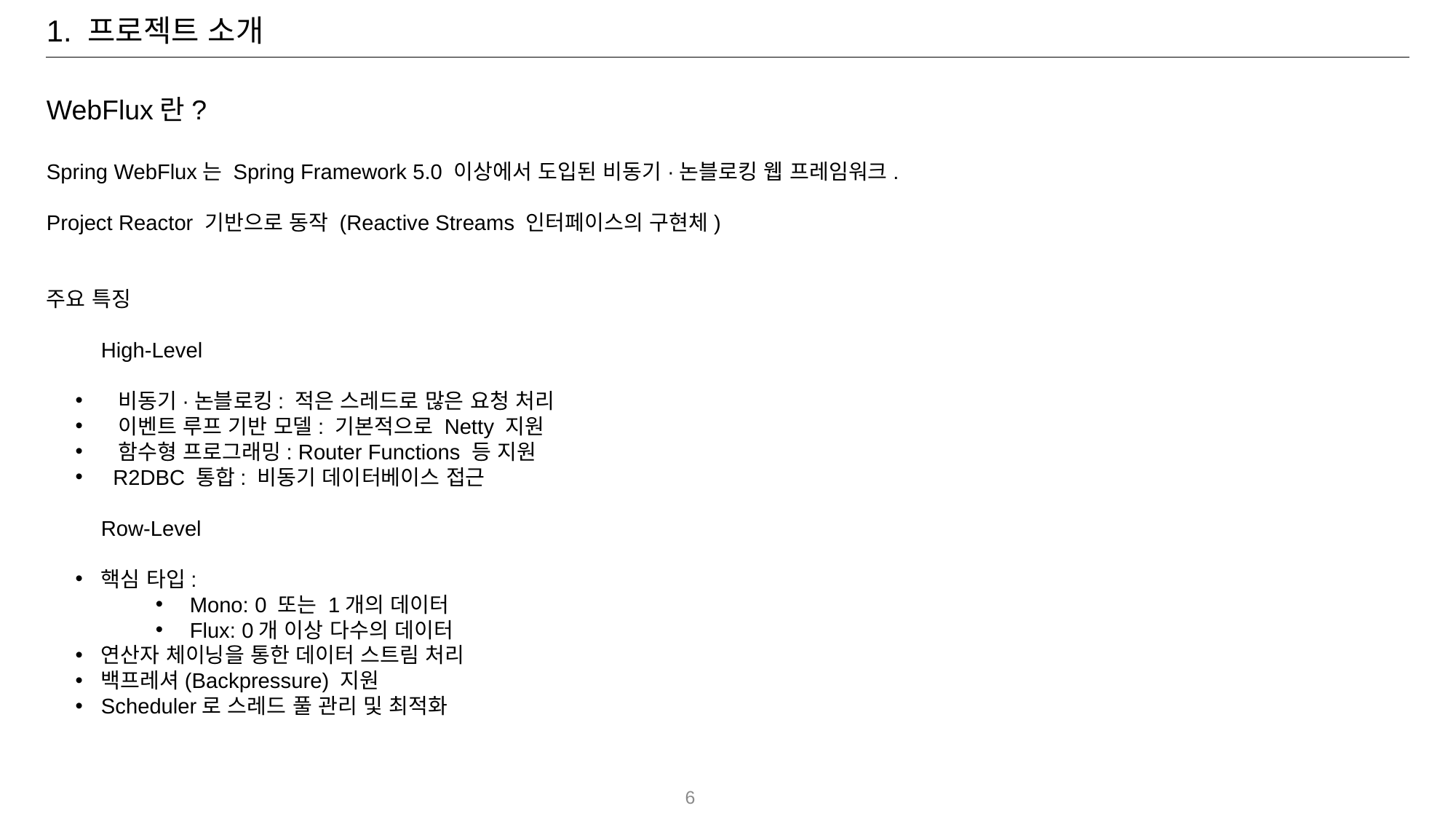

# 1. 프로젝트 소개
WebFlux란?

Spring WebFlux는 Spring Framework 5.0 이상에서 도입된 비동기·논블로킹 웹 프레임워크.

Project Reactor 기반으로 동작 (Reactive Streams 인터페이스의 구현체)

주요 특징

High-Level

  비동기·논블로킹: 적은 스레드로 많은 요청 처리
  이벤트 루프 기반 모델: 기본적으로 Netty 지원
  함수형 프로그래밍: Router Functions 등 지원
  R2DBC 통합: 비동기 데이터베이스 접근

Row-Level

핵심 타입:
Mono: 0 또는 1개의 데이터
Flux: 0개 이상 다수의 데이터
연산자 체이닝을 통한 데이터 스트림 처리
백프레셔(Backpressure) 지원
Scheduler로 스레드 풀 관리 및 최적화

6